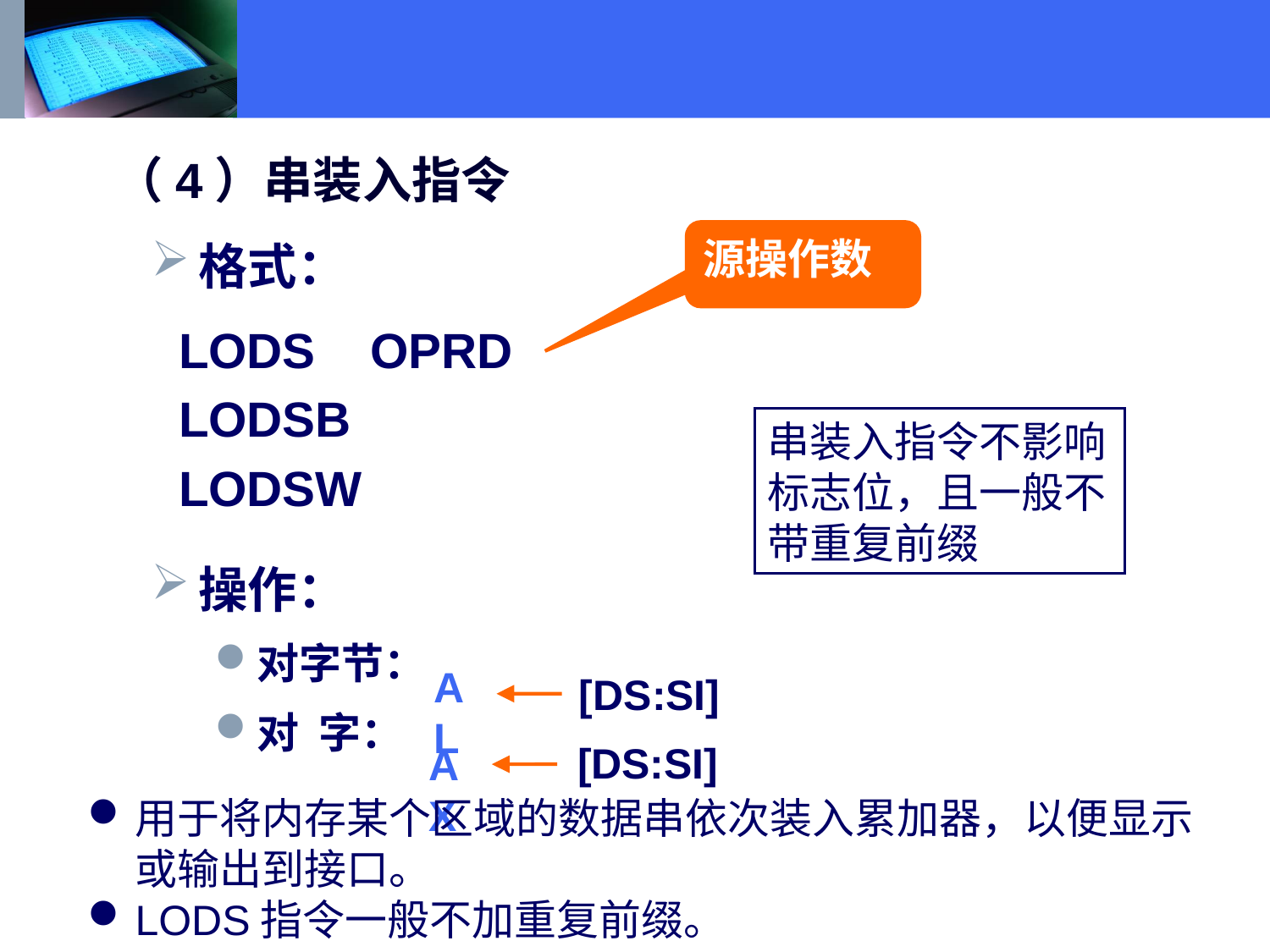

（4）串装入指令
源操作数
格式：
  LODS    OPRD
  LODSB
  LODSW
操作：
对字节：
对  字：
串装入指令不影响标志位，且一般不带重复前缀
AL
[DS:SI]

[DS:SI]
AX

用于将内存某个区域的数据串依次装入累加器，以便显示或输出到接口。
LODS指令一般不加重复前缀。